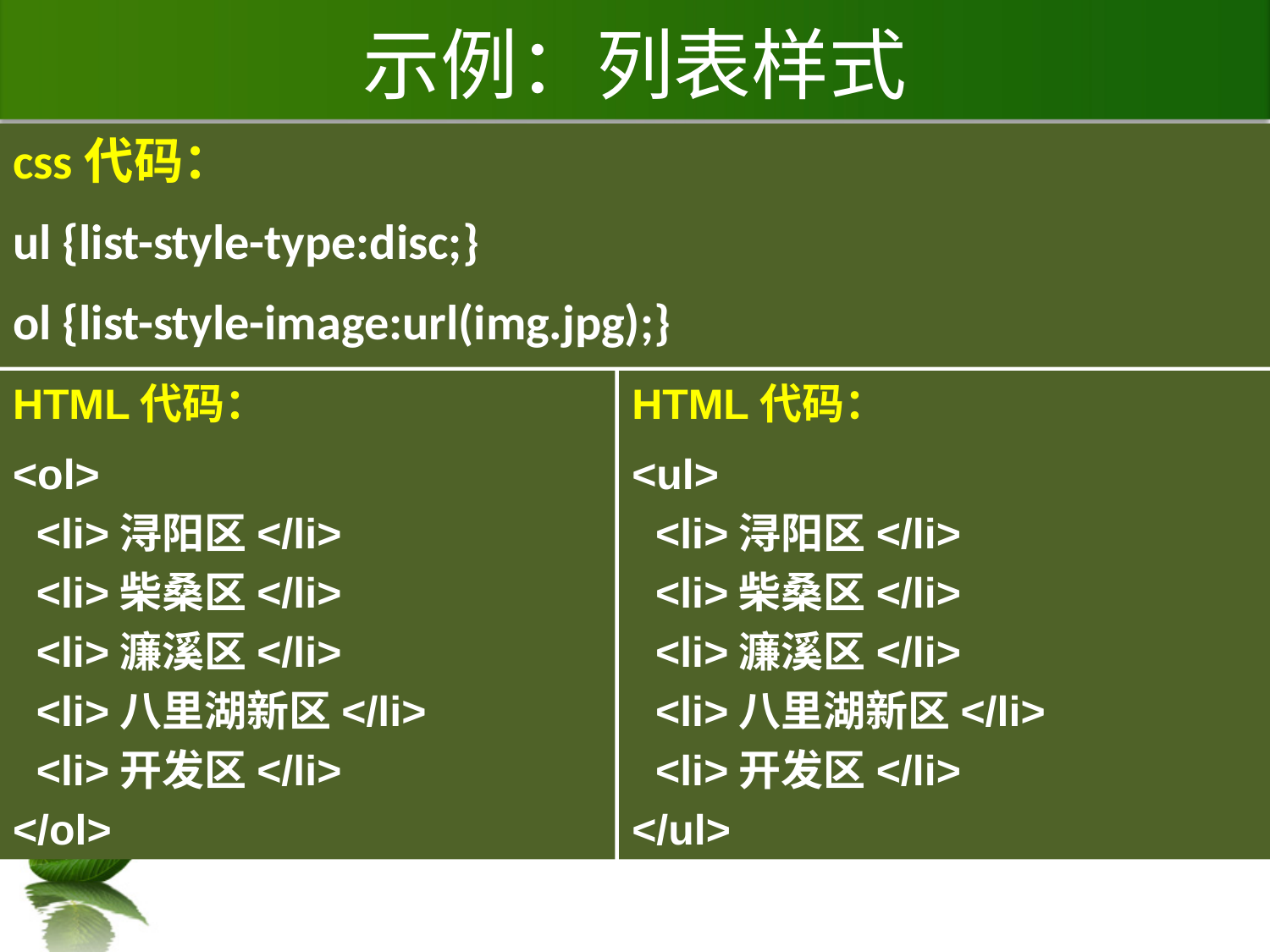

# 示例：列表样式
css代码：
ul {list-style-type:disc;}
ol {list-style-image:url(img.jpg);}
HTML代码：
<ol>
  <li>浔阳区</li>
  <li>柴桑区</li>
  <li>濂溪区</li>
  <li>八里湖新区</li>
  <li>开发区</li>
</ol>
HTML代码：
<ul>
  <li>浔阳区</li>
  <li>柴桑区</li>
  <li>濂溪区</li>
  <li>八里湖新区</li>
  <li>开发区</li>
</ul>